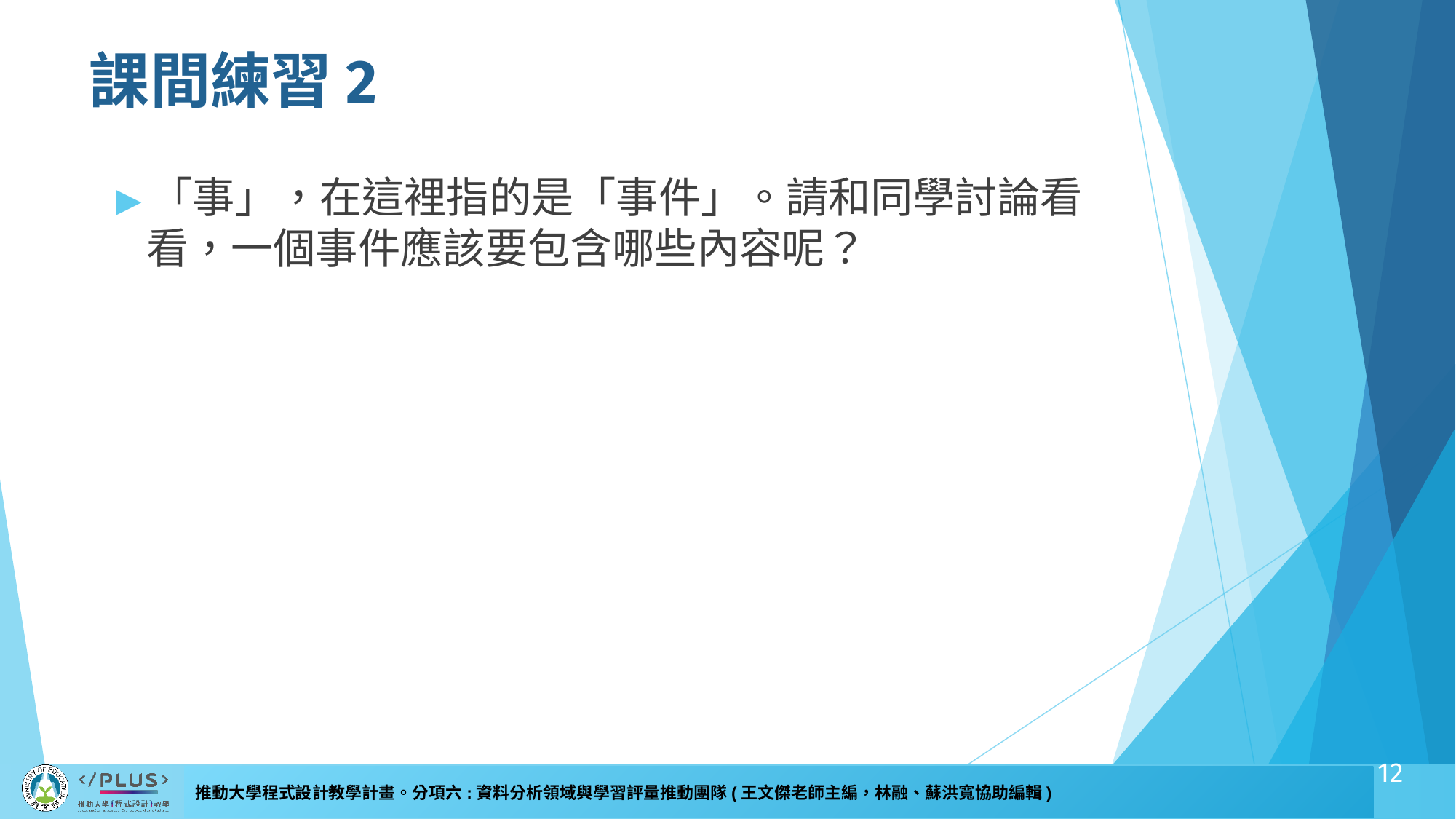

# 課間練習2
「事」，在這裡指的是「事件」。請和同學討論看看，一個事件應該要包含哪些內容呢？

12